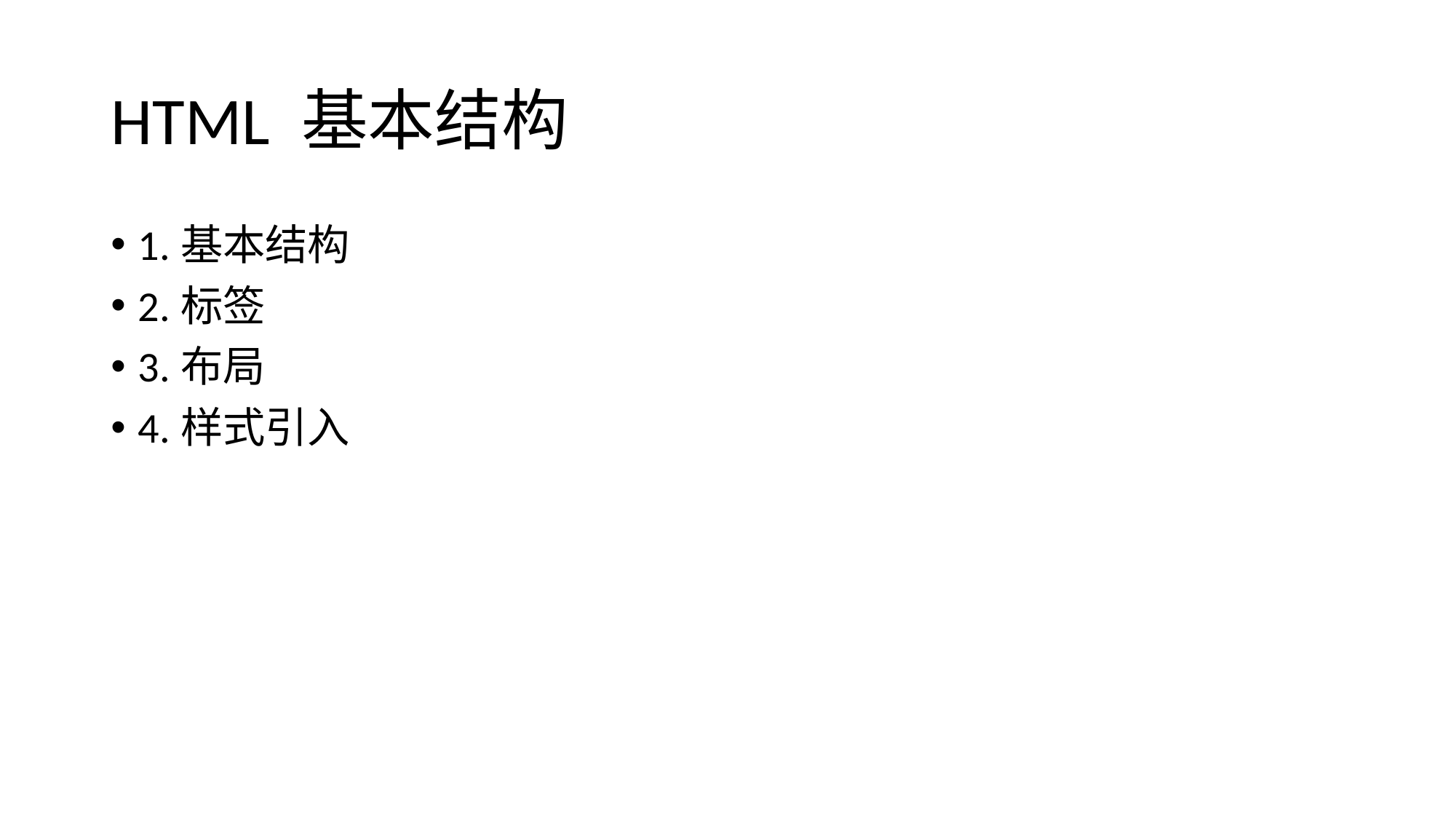

# HTML 基本结构
1.基本结构
2.标签
3.布局
4.样式引入